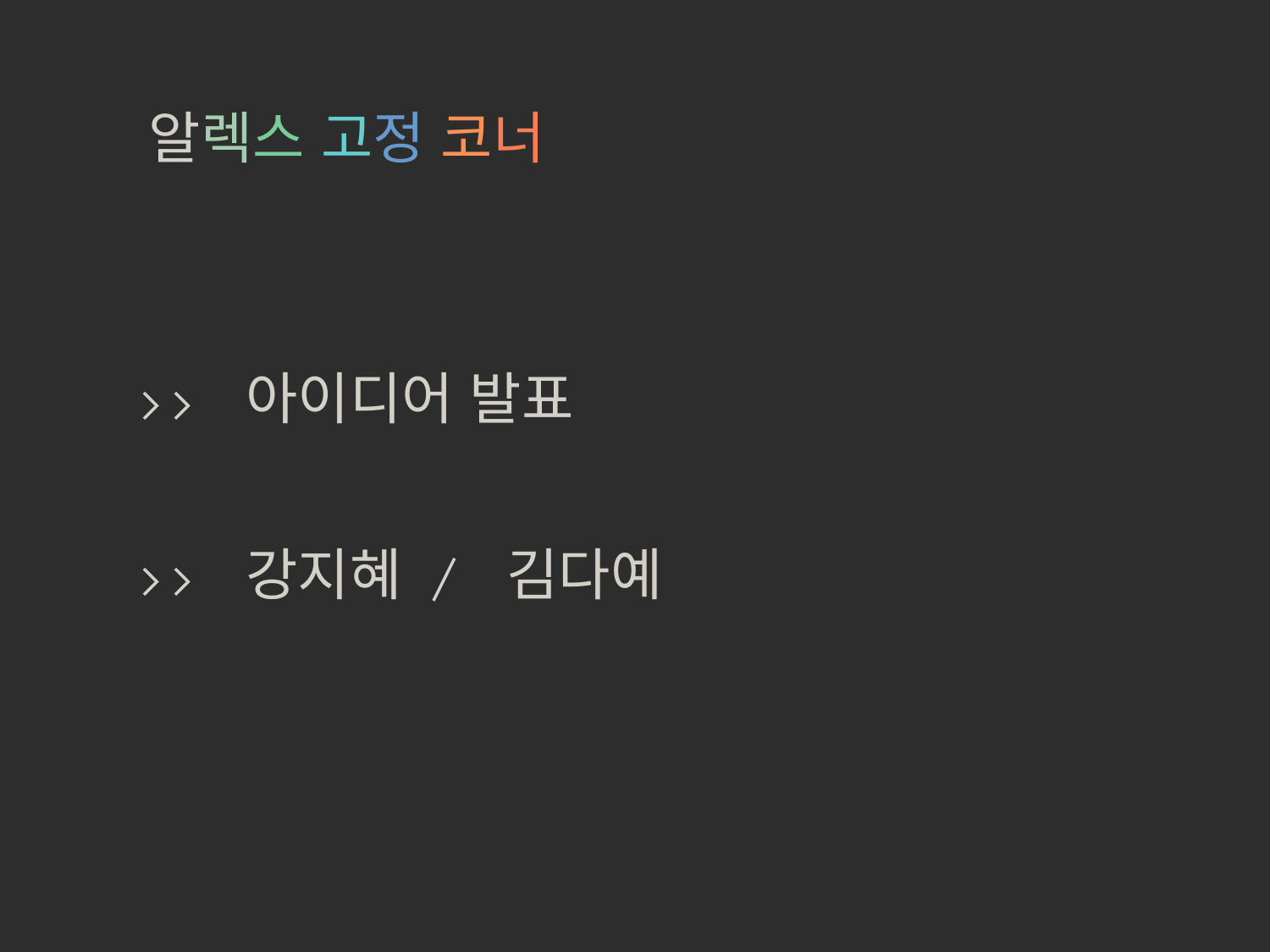

알렉스 고정 코너
>> 아이디어 발표

>> 강지혜 / 김다예